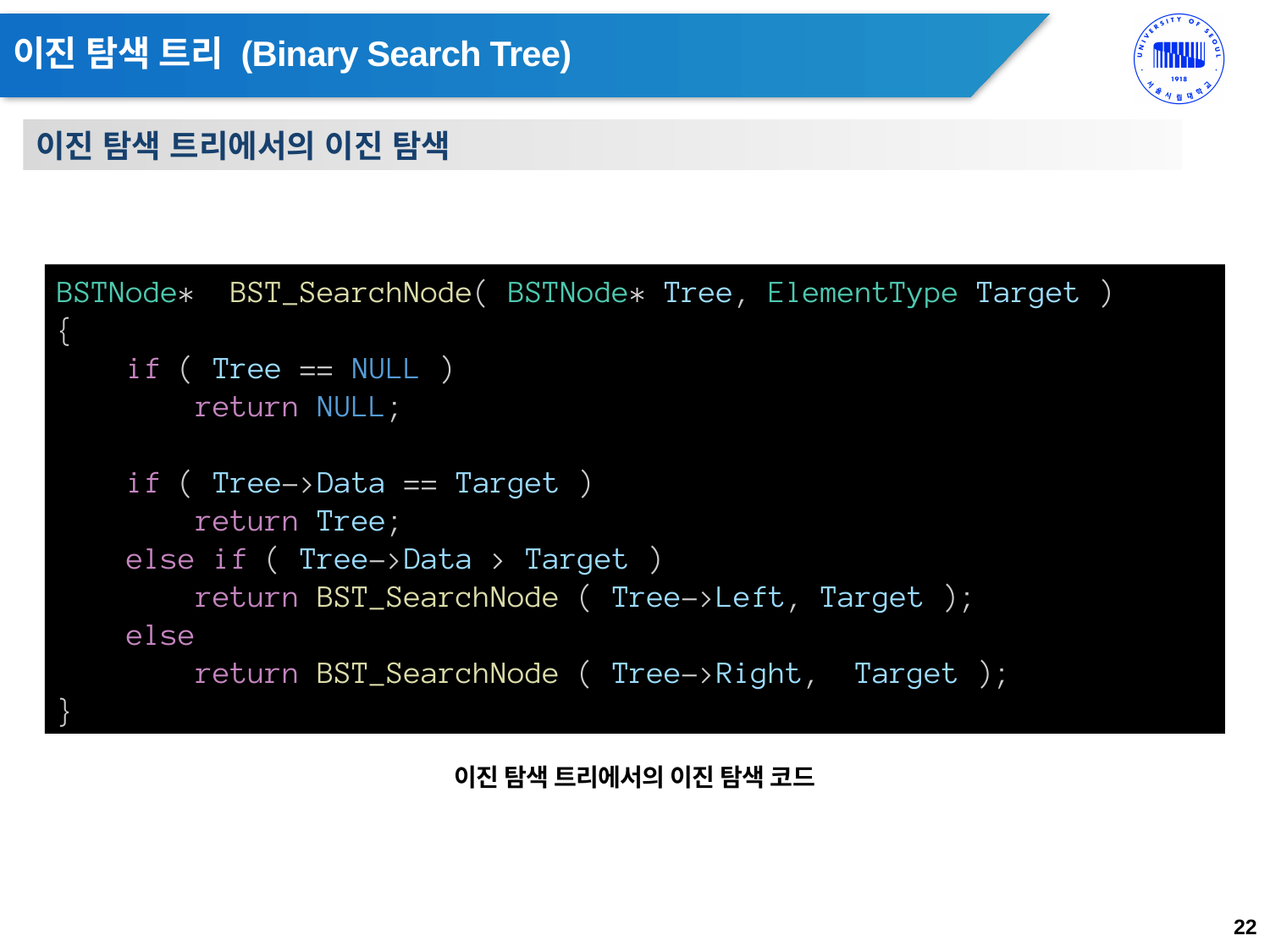

# 이진 탐색 트리 (Binary Search Tree)
이진 탐색 트리에서의 이진 탐색
BSTNode*  BST_SearchNode( BSTNode* Tree, ElementType Target )
{
    if ( Tree == NULL )
        return NULL;

    if ( Tree->Data == Target )
        return Tree;
    else if ( Tree->Data > Target )
        return BST_SearchNode ( Tree->Left, Target );
    else
        return BST_SearchNode ( Tree->Right,  Target );
}
이진 탐색 트리에서의 이진 탐색 코드
22